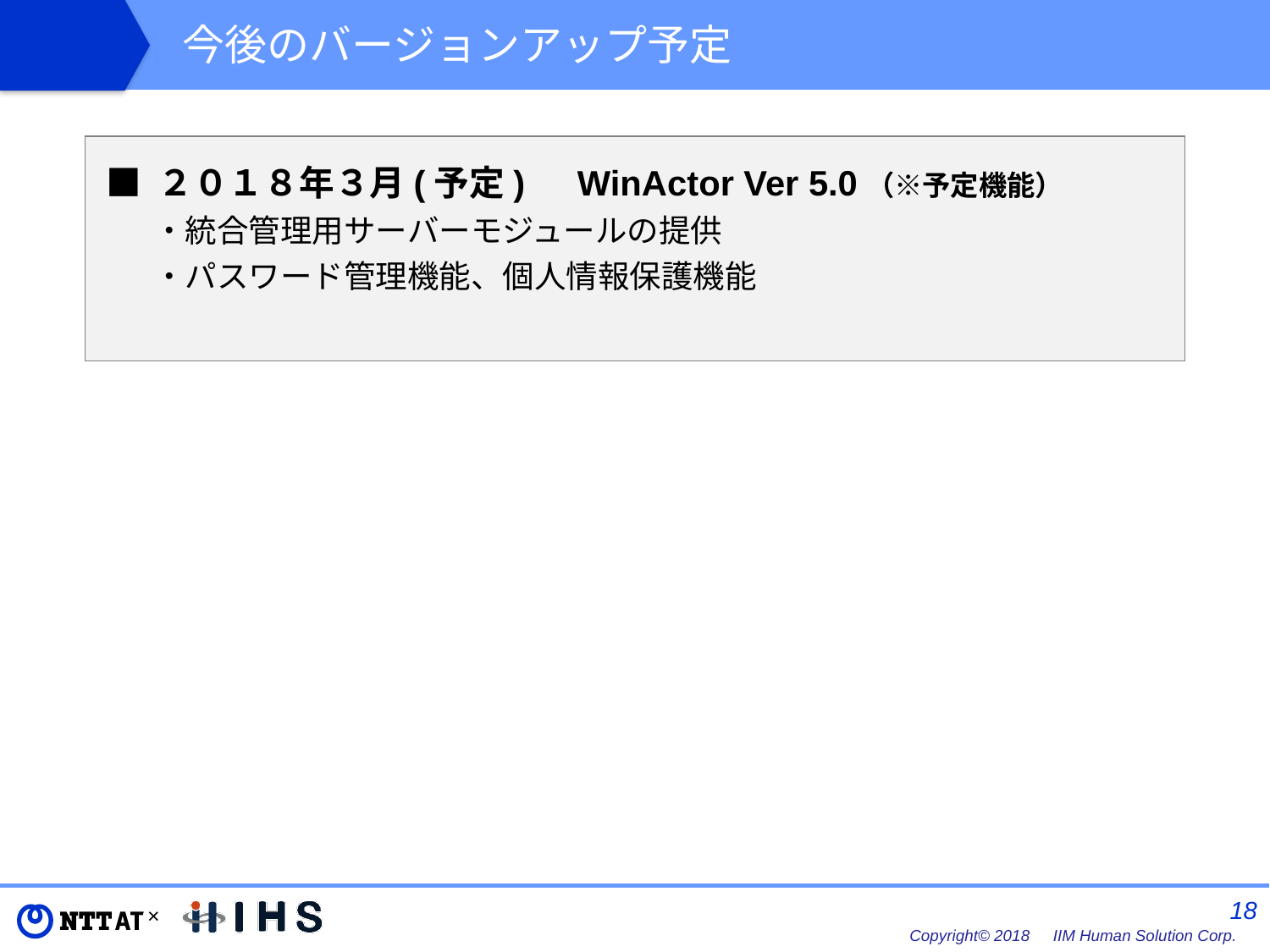

今後のバージョンアップ予定

  ■ ２０１８年３月(予定)　WinActor Ver 5.0（※予定機能）
　　・統合管理用サーバーモジュールの提供
　　・パスワード管理機能、個人情報保護機能

18